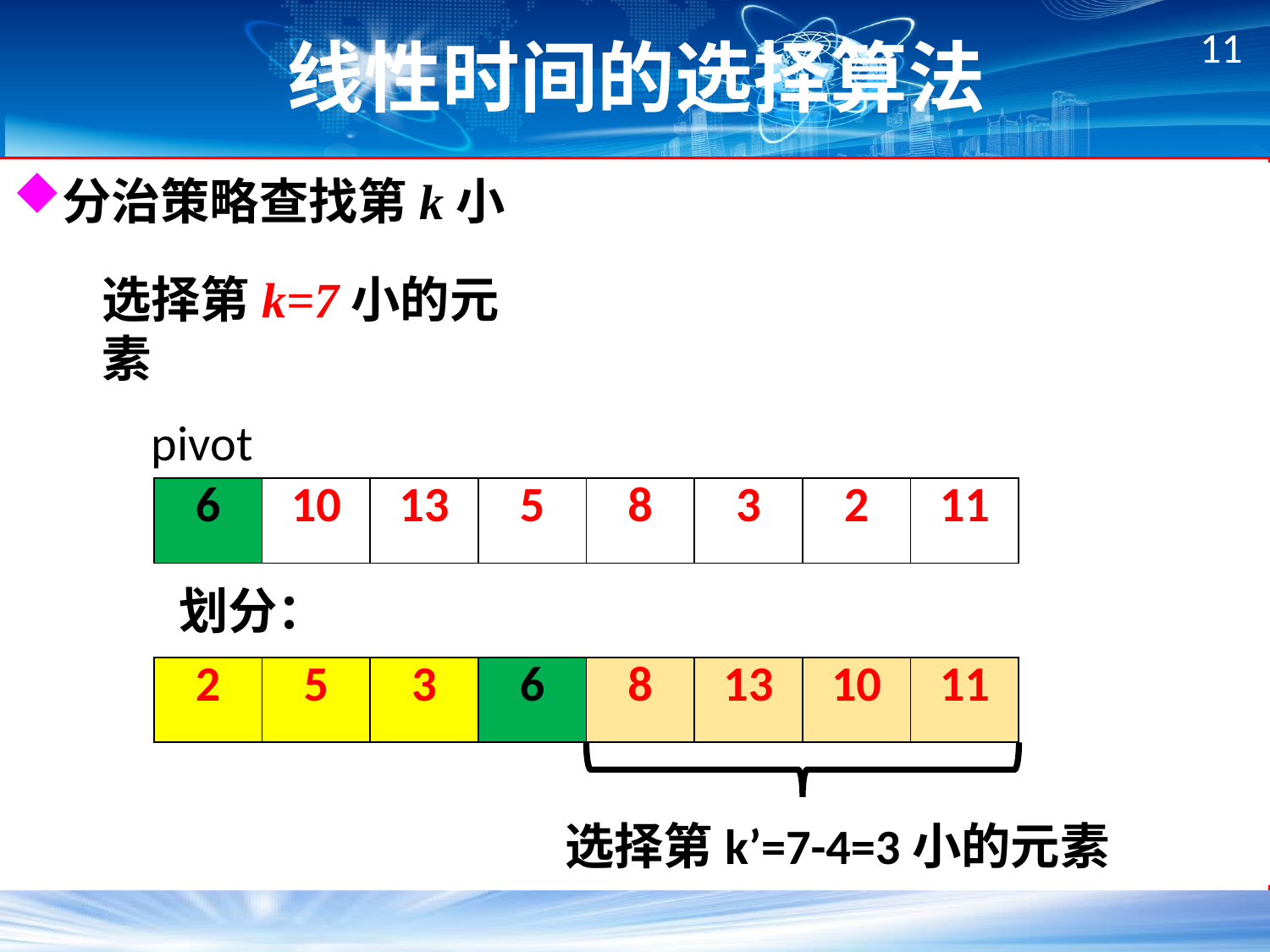

# 线性时间的选择算法
分治策略查找第k小
选择第k=7小的元素
pivot
| 6 | 10 | 13 | 5 | 8 | 3 | 2 | 11 |
| --- | --- | --- | --- | --- | --- | --- | --- |

划分：
| 2 | 5 | 3 | 6 | 8 | 13 | 10 | 11 |
| --- | --- | --- | --- | --- | --- | --- | --- |
选择第k’=7-4=3小的元素